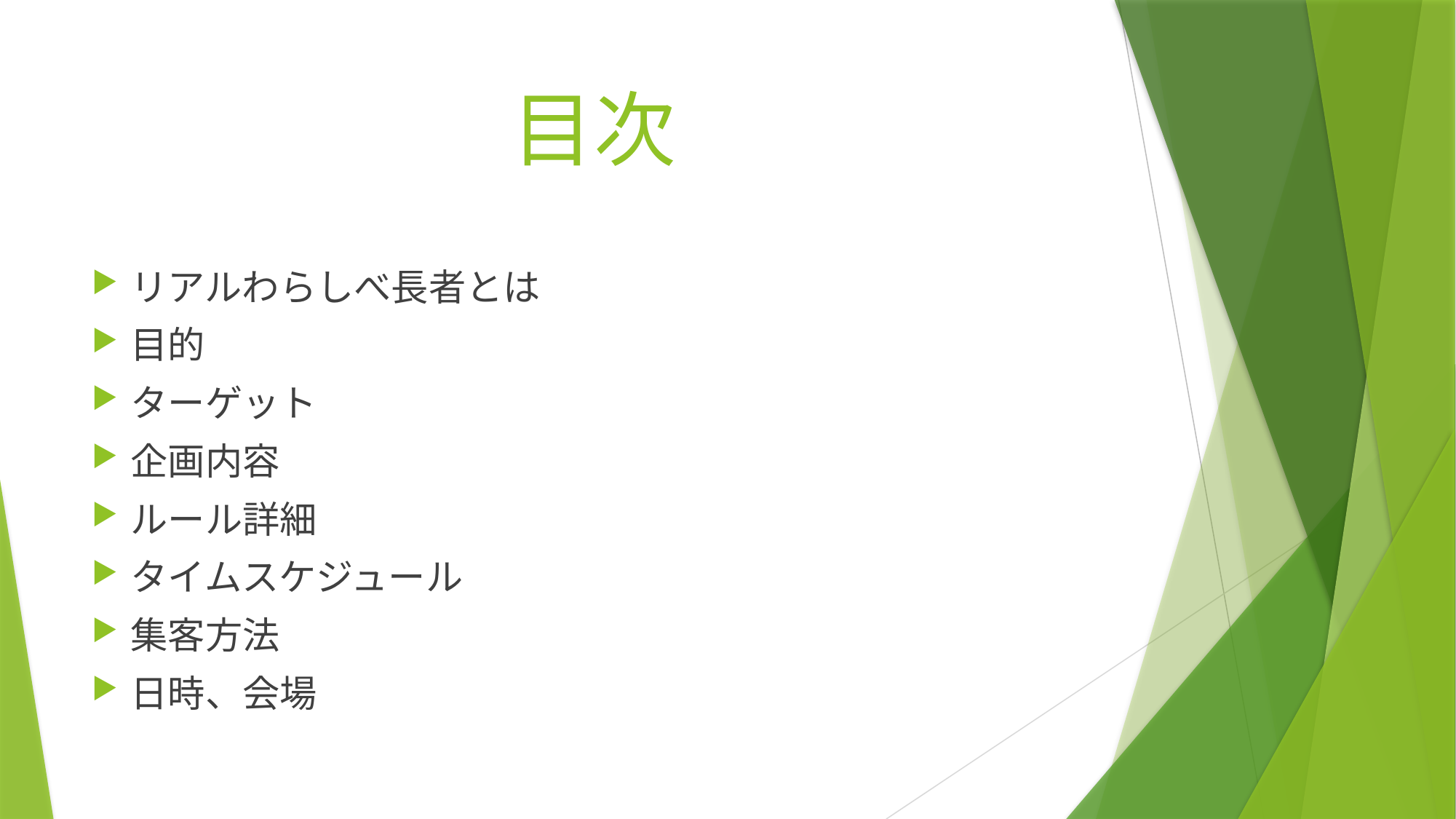

# 目次
リアルわらしべ長者とは
目的
ターゲット
企画内容
ルール詳細
タイムスケジュール
集客方法
日時、会場